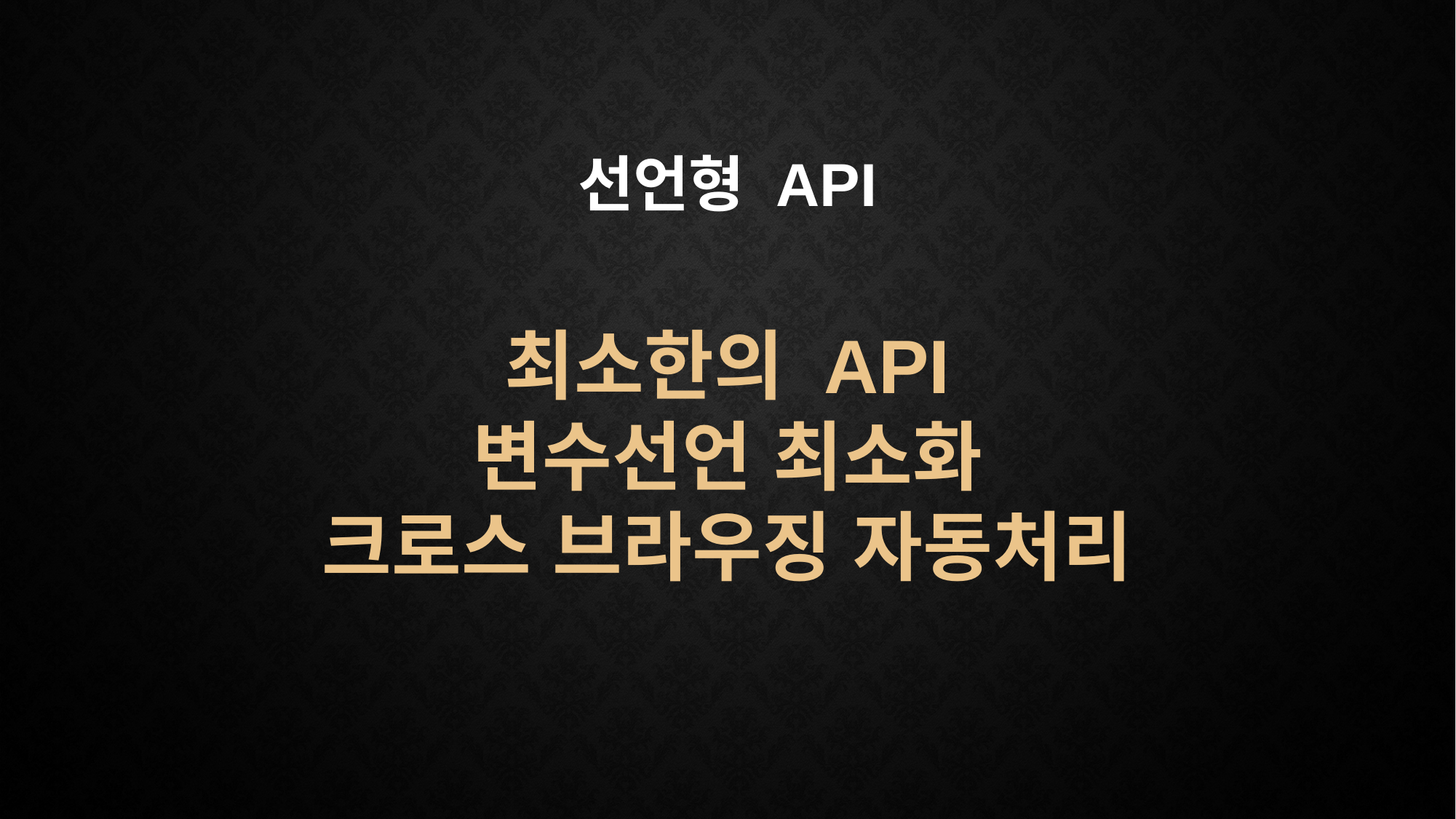

선언형 API
최소한의 API
변수선언 최소화
크로스 브라우징 자동처리